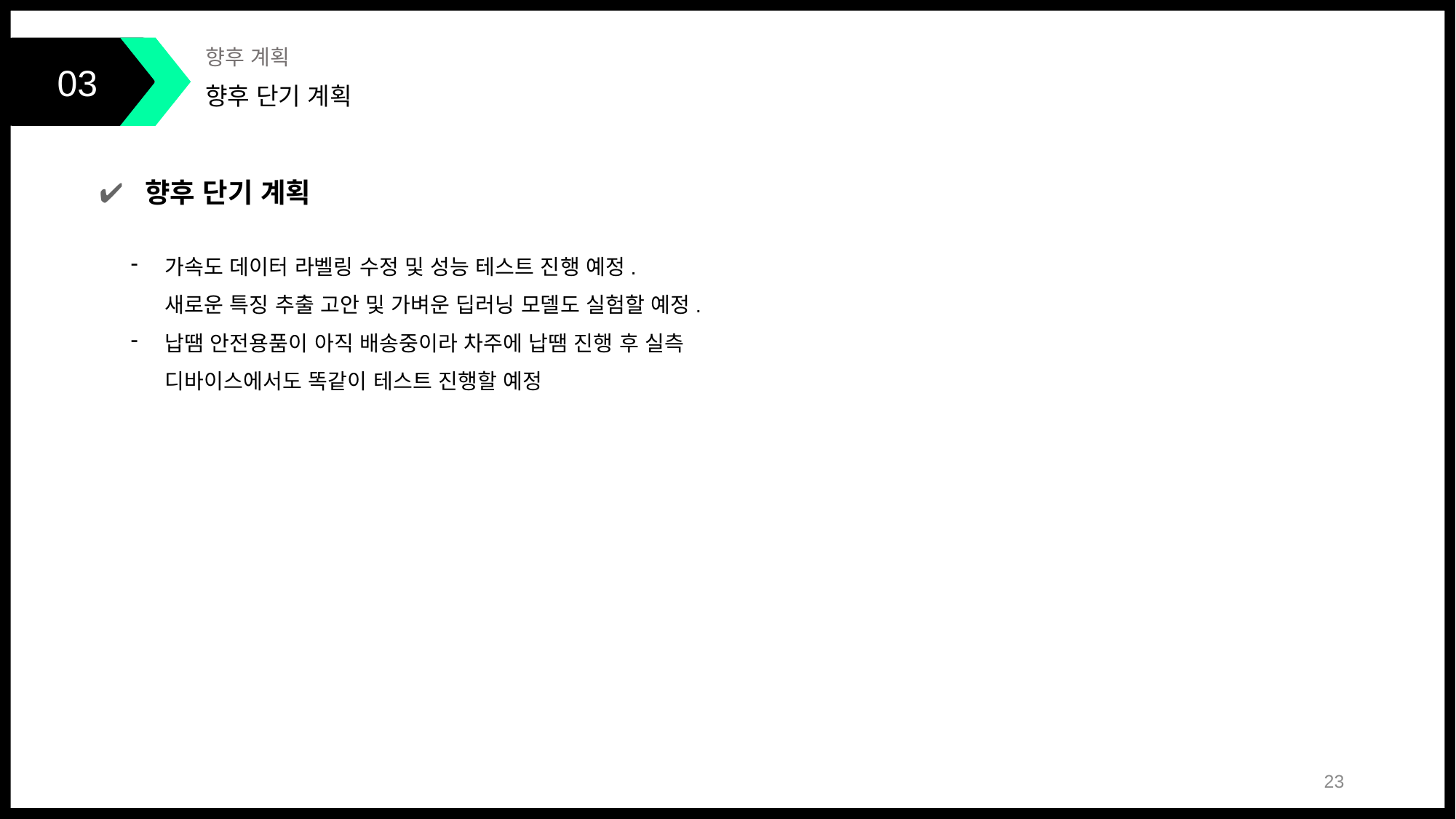

03
향후 계획
향후 단기 계획
✔  향후 단기 계획
가속도 데이터 라벨링 수정 및 성능 테스트 진행 예정.
새로운 특징 추출 고안 및 가벼운 딥러닝 모델도 실험할 예정.
납땜 안전용품이 아직 배송중이라 차주에 납땜 진행 후 실측 디바이스에서도 똑같이 테스트 진행할 예정
23